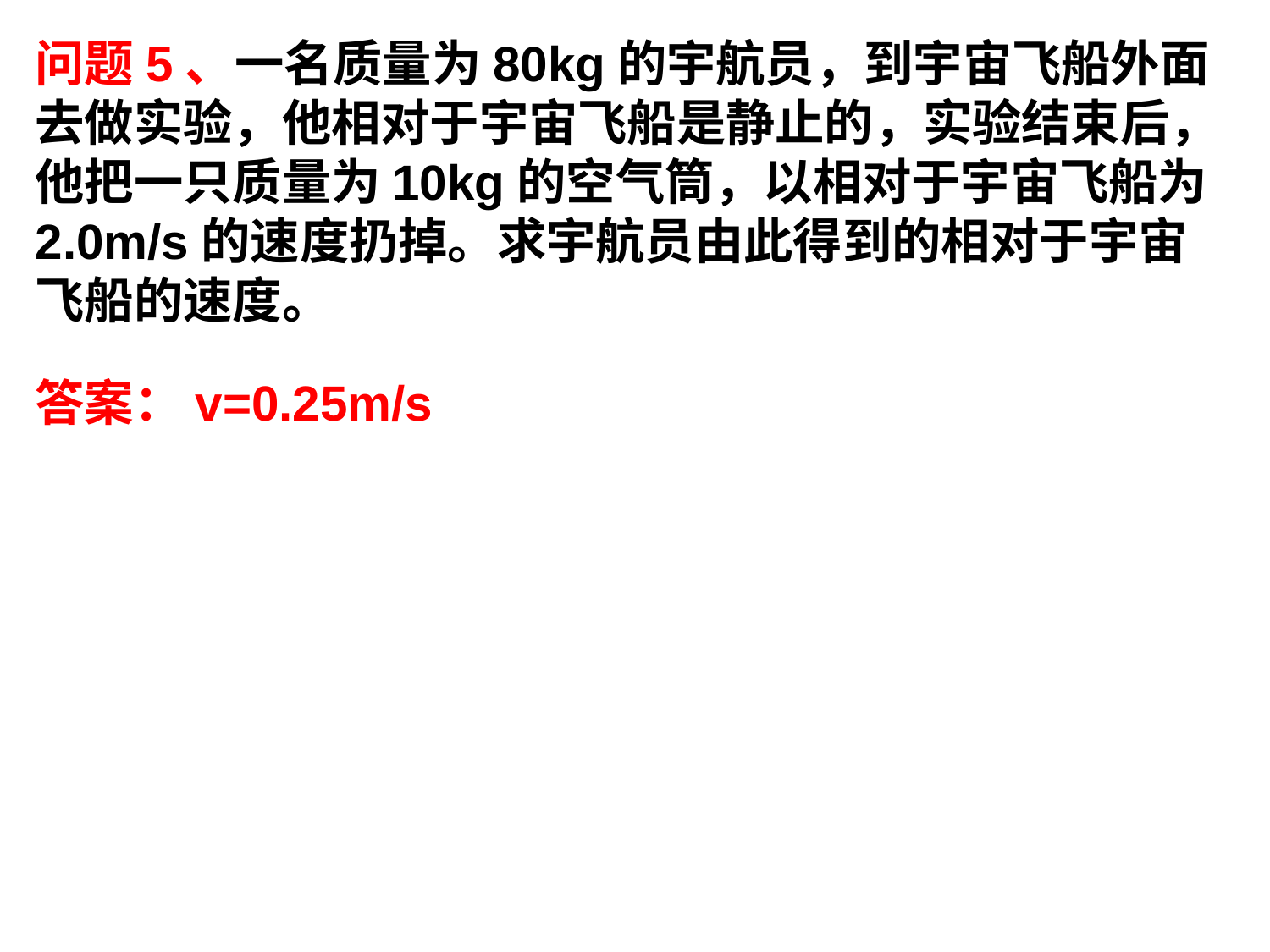

问题5、一名质量为80kg的宇航员，到宇宙飞船外面去做实验，他相对于宇宙飞船是静止的，实验结束后，他把一只质量为10kg的空气筒，以相对于宇宙飞船为2.0m/s的速度扔掉。求宇航员由此得到的相对于宇宙飞船的速度。
答案：v=0.25m/s